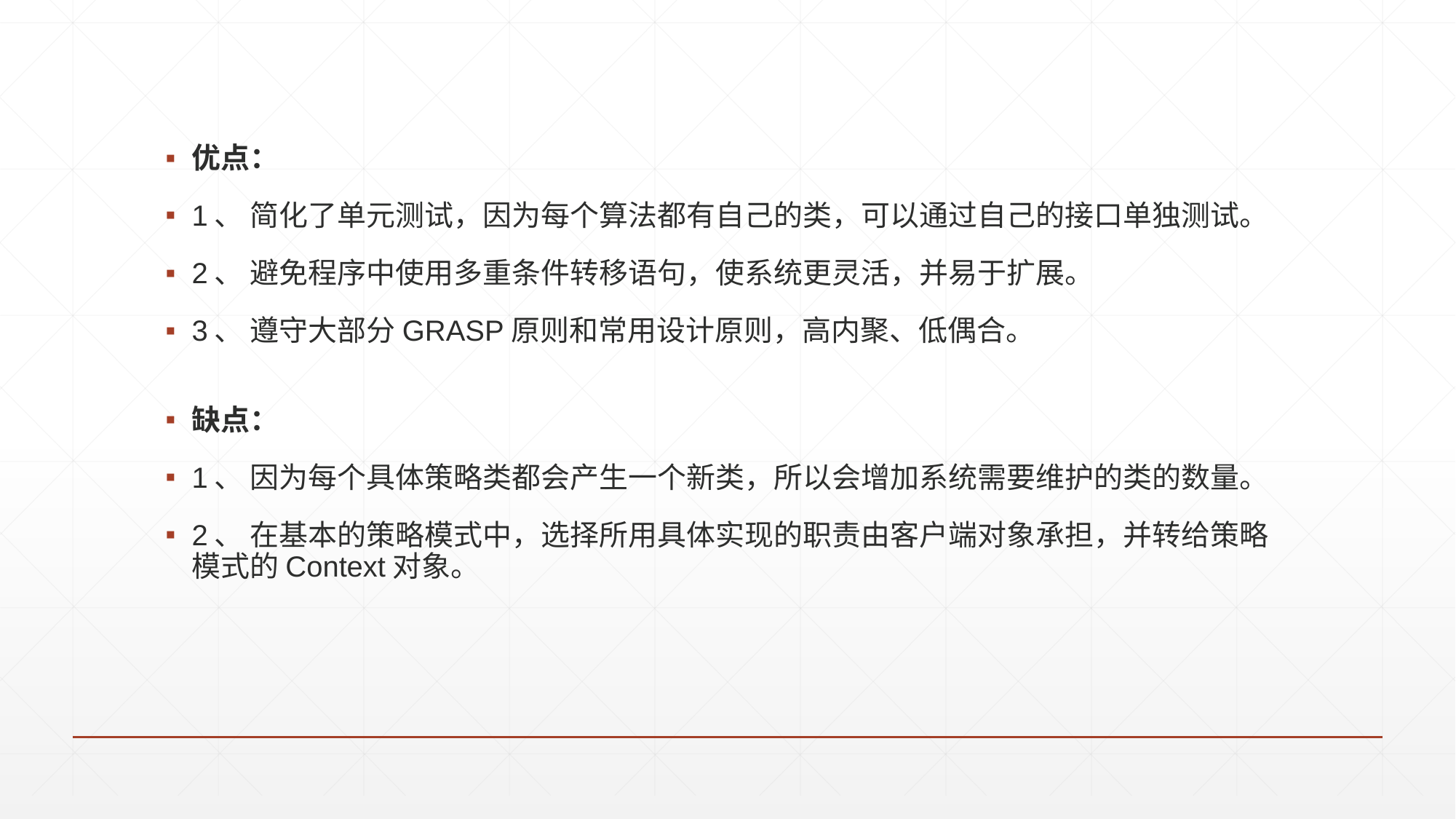

优点：
1、 简化了单元测试，因为每个算法都有自己的类，可以通过自己的接口单独测试。
2、 避免程序中使用多重条件转移语句，使系统更灵活，并易于扩展。
3、 遵守大部分GRASP原则和常用设计原则，高内聚、低偶合。
缺点：
1、 因为每个具体策略类都会产生一个新类，所以会增加系统需要维护的类的数量。
2、 在基本的策略模式中，选择所用具体实现的职责由客户端对象承担，并转给策略模式的Context对象。